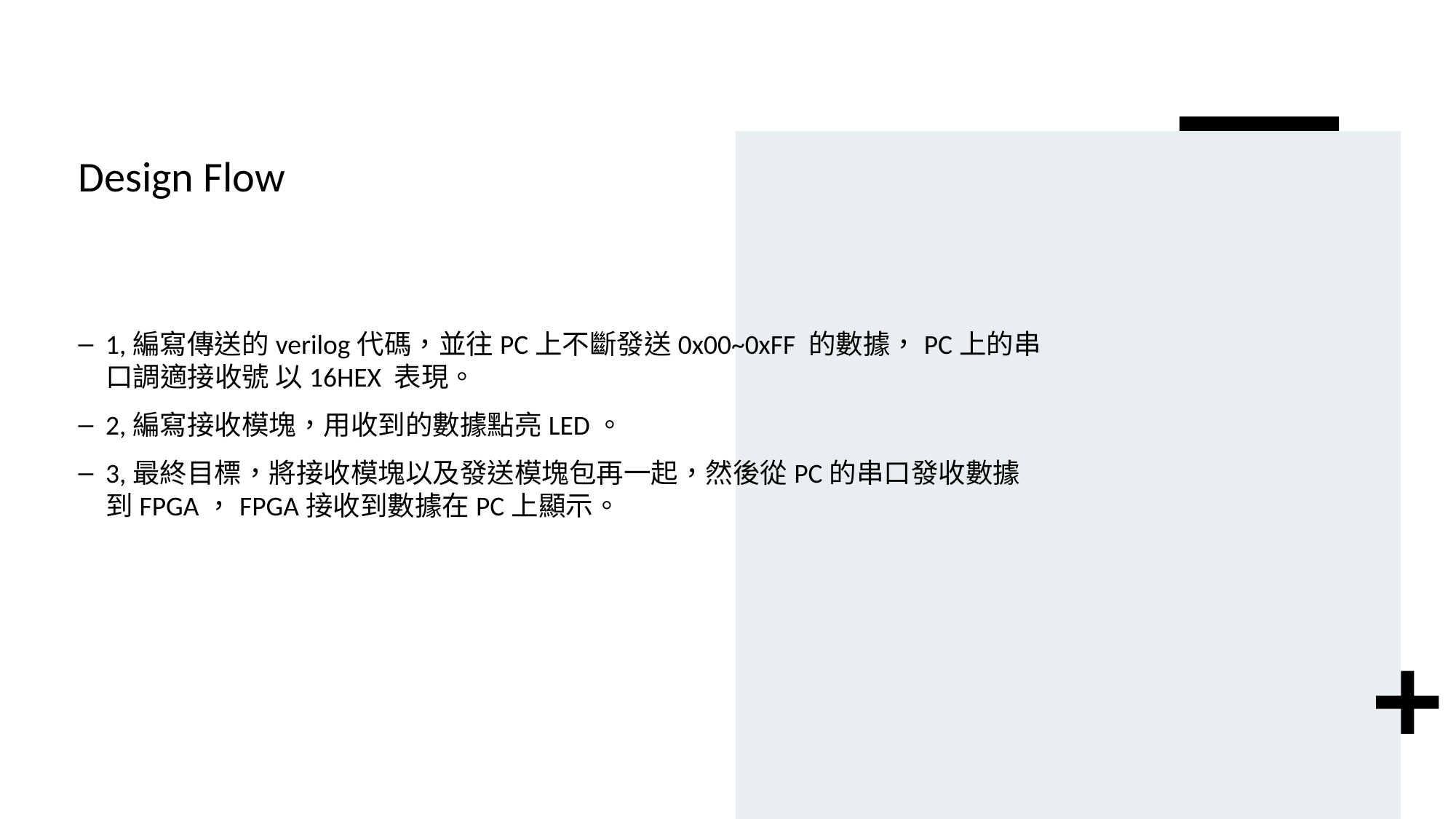

# Design Flow
1,編寫傳送的verilog代碼，並往PC上不斷發送0x00~0xFF 的數據，PC上的串口調適接收號 以16HEX 表現。
2,編寫接收模塊，用收到的數據點亮LED。
3,最終目標，將接收模塊以及發送模塊包再一起，然後從PC的串口發收數據到FPGA，FPGA接收到數據在PC上顯示。